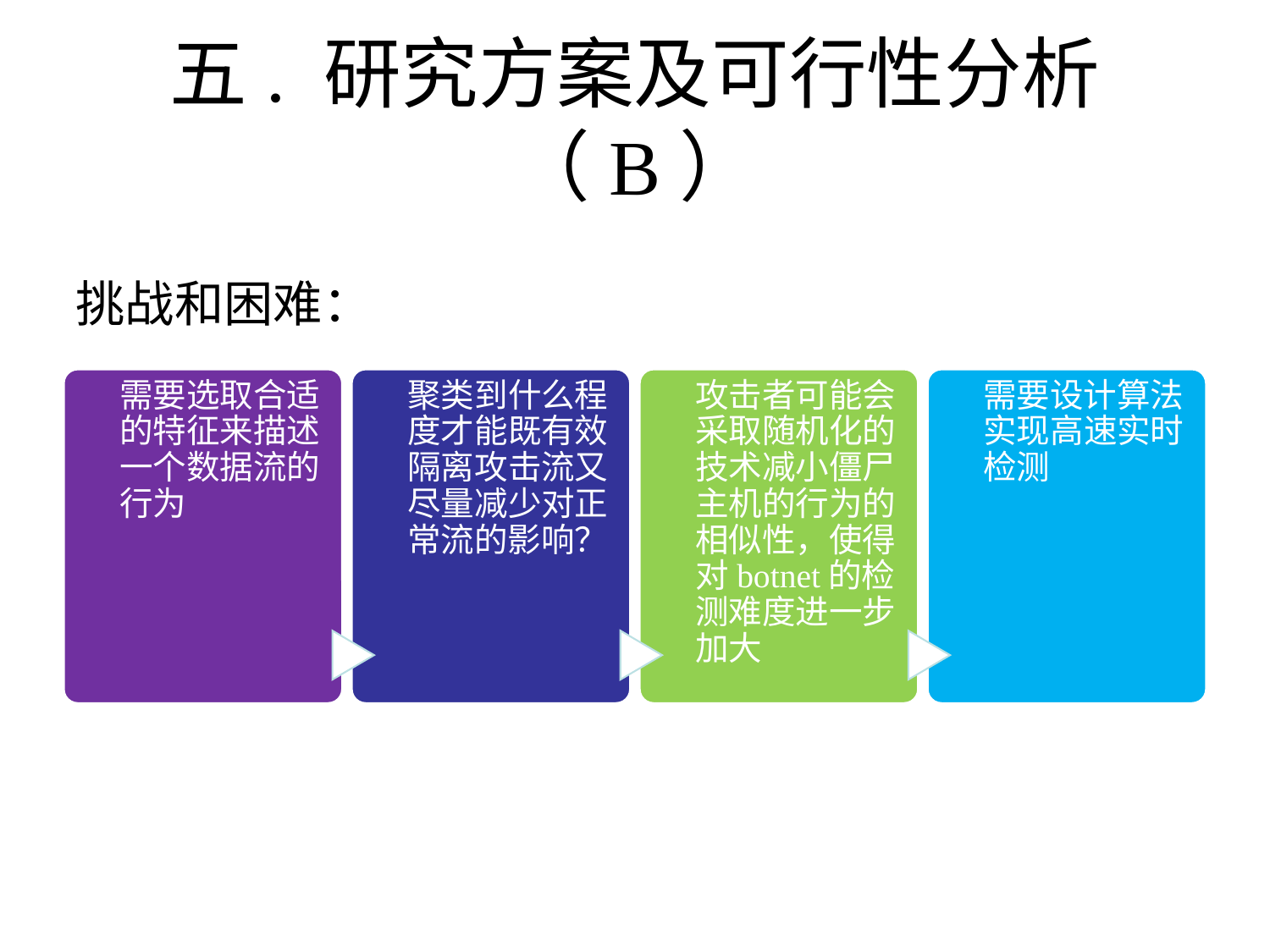

# 五. 研究方案及可行性分析（B）

需要选取合适的特征来描述一个数据流的行为

聚类到什么程度才能既有效隔离攻击流又尽量减少对正常流的影响？

攻击者可能会采取随机化的技术减小僵尸主机的行为的相似性，使得对botnet的检测难度进一步加大

需要设计算法实现高速实时检测
挑战和困难：